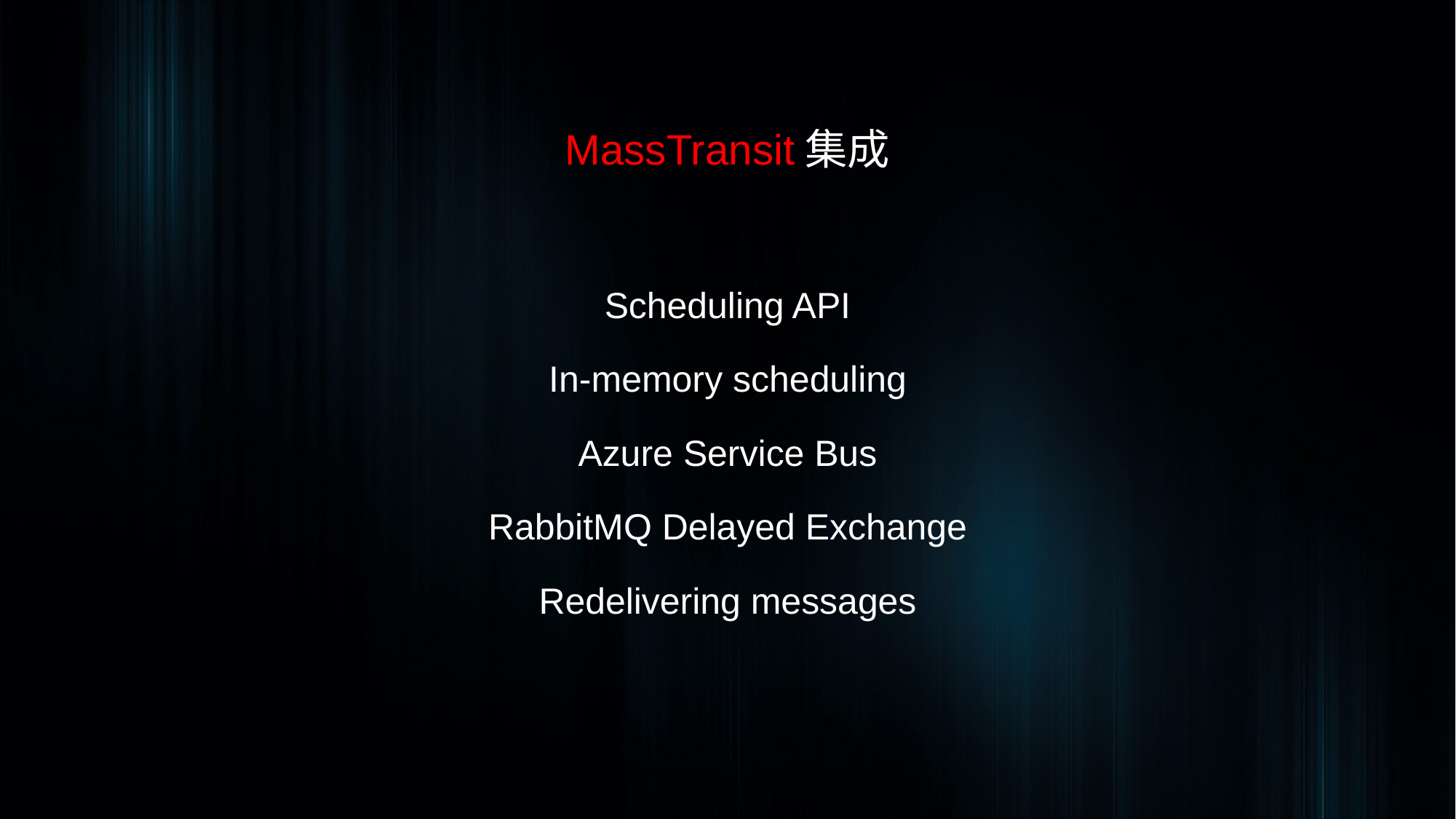

MassTransit集成
Scheduling API
In-memory scheduling
Azure Service Bus
RabbitMQ Delayed Exchange
Redelivering messages